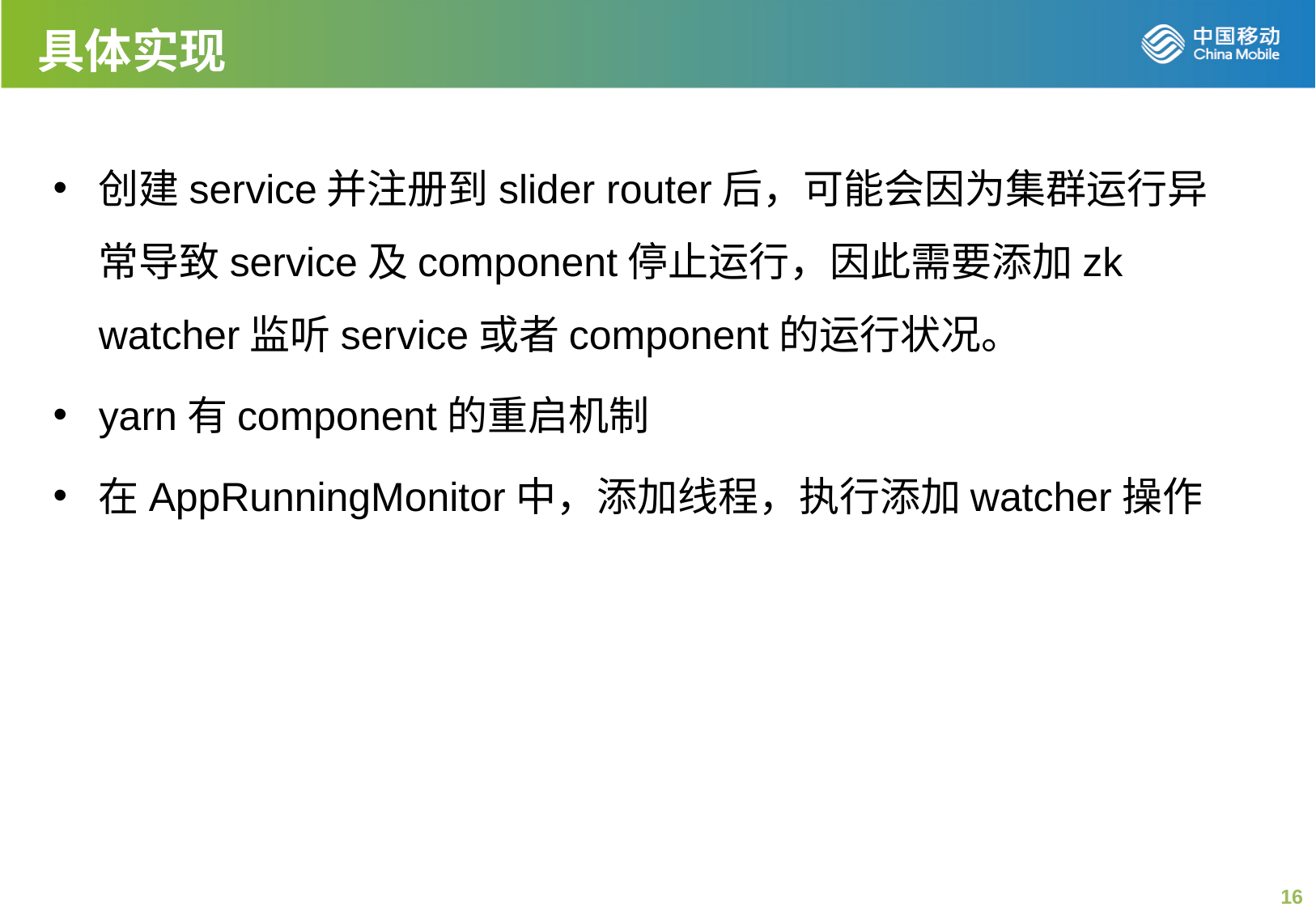

# 具体实现
创建service并注册到slider router后，可能会因为集群运行异常导致service及component停止运行，因此需要添加zk watcher监听service或者component的运行状况。
yarn有component的重启机制
在AppRunningMonitor中，添加线程，执行添加watcher操作